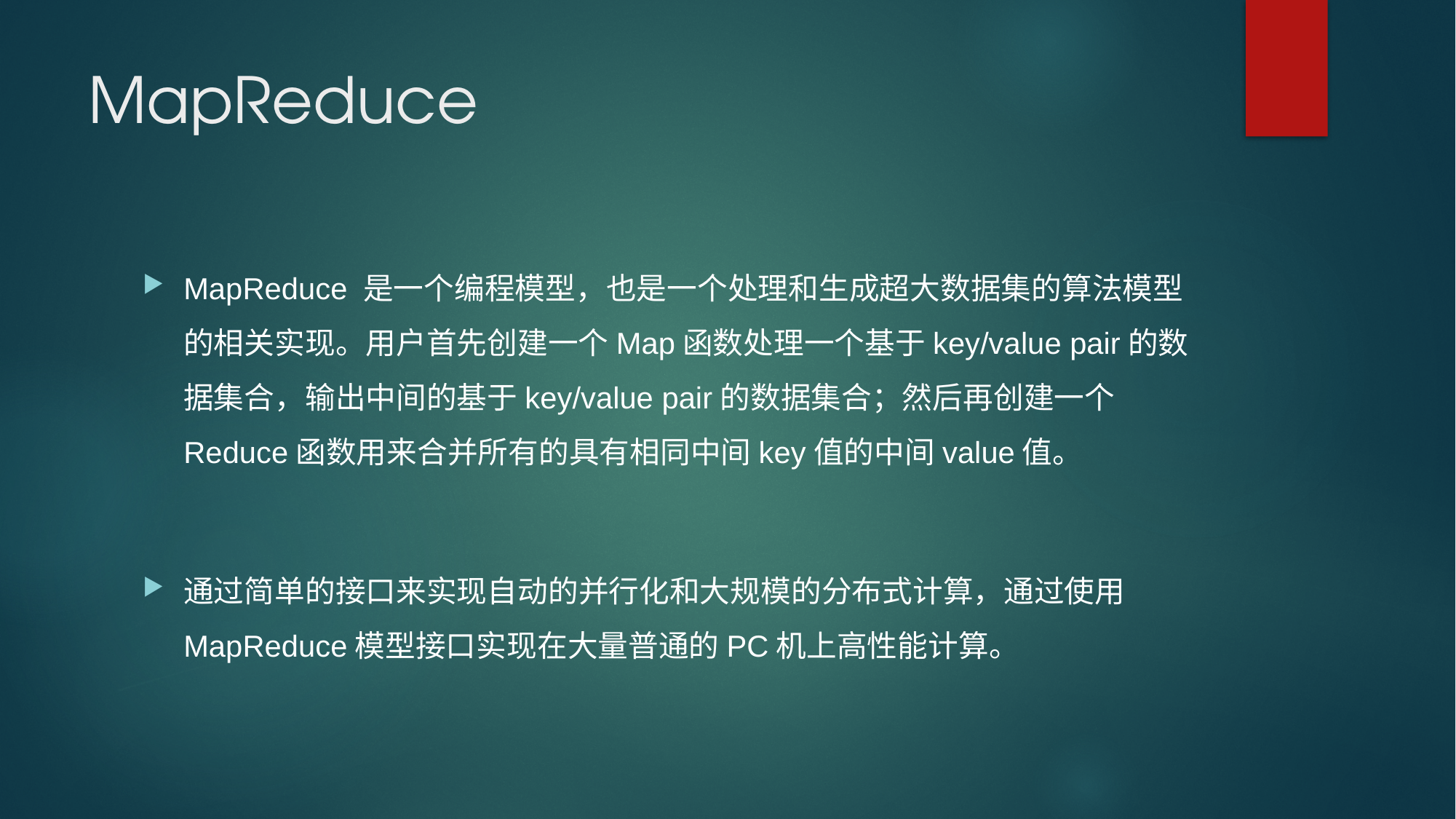

# MapReduce
MapReduce 是一个编程模型，也是一个处理和生成超大数据集的算法模型的相关实现。用户首先创建一个Map函数处理一个基于key/value pair的数据集合，输出中间的基于key/value pair的数据集合；然后再创建一个Reduce函数用来合并所有的具有相同中间key值的中间value值。

通过简单的接口来实现自动的并行化和大规模的分布式计算，通过使用MapReduce模型接口实现在大量普通的PC机上高性能计算。